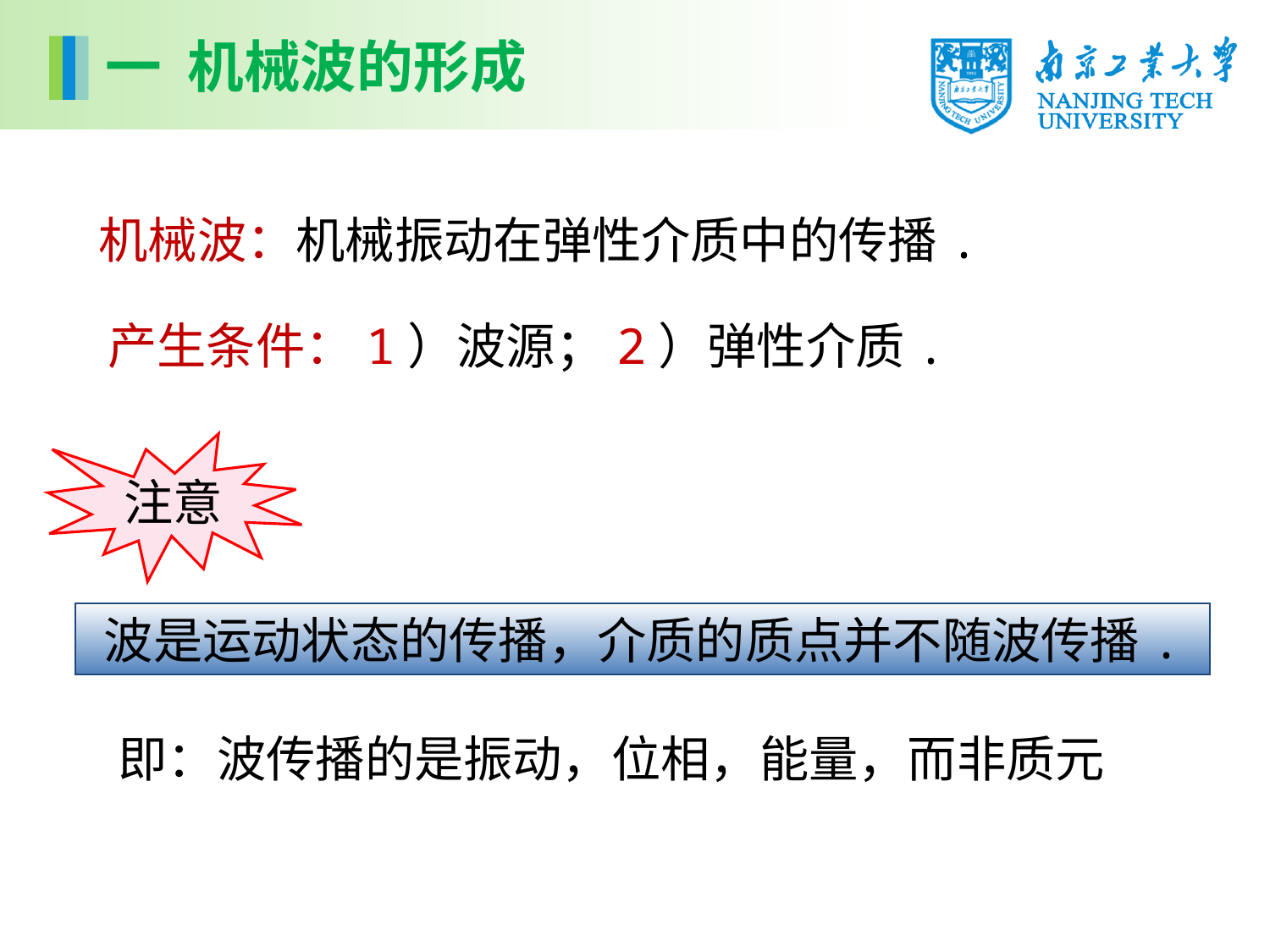

一  机械波的形成
 机械波：机械振动在弹性介质中的传播.
产生条件：1）波源；2）弹性介质.

注意
波是运动状态的传播，介质的质点并不随波传播.
即：波传播的是振动，位相，能量，而非质元